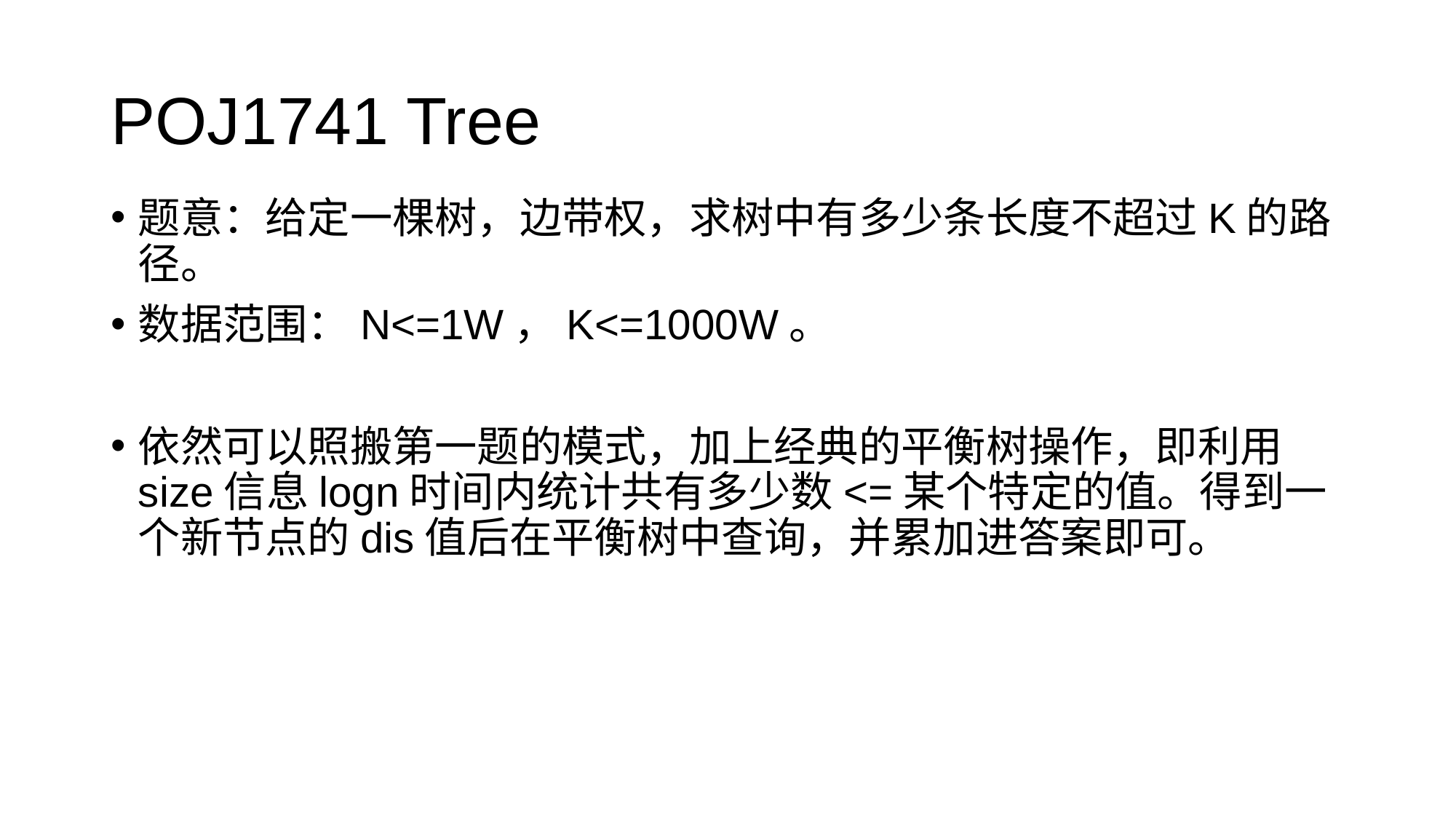

# POJ1741 Tree
题意：给定一棵树，边带权，求树中有多少条长度不超过K的路径。
数据范围：N<=1W，K<=1000W。

依然可以照搬第一题的模式，加上经典的平衡树操作，即利用size信息logn时间内统计共有多少数<=某个特定的值。得到一个新节点的dis值后在平衡树中查询，并累加进答案即可。